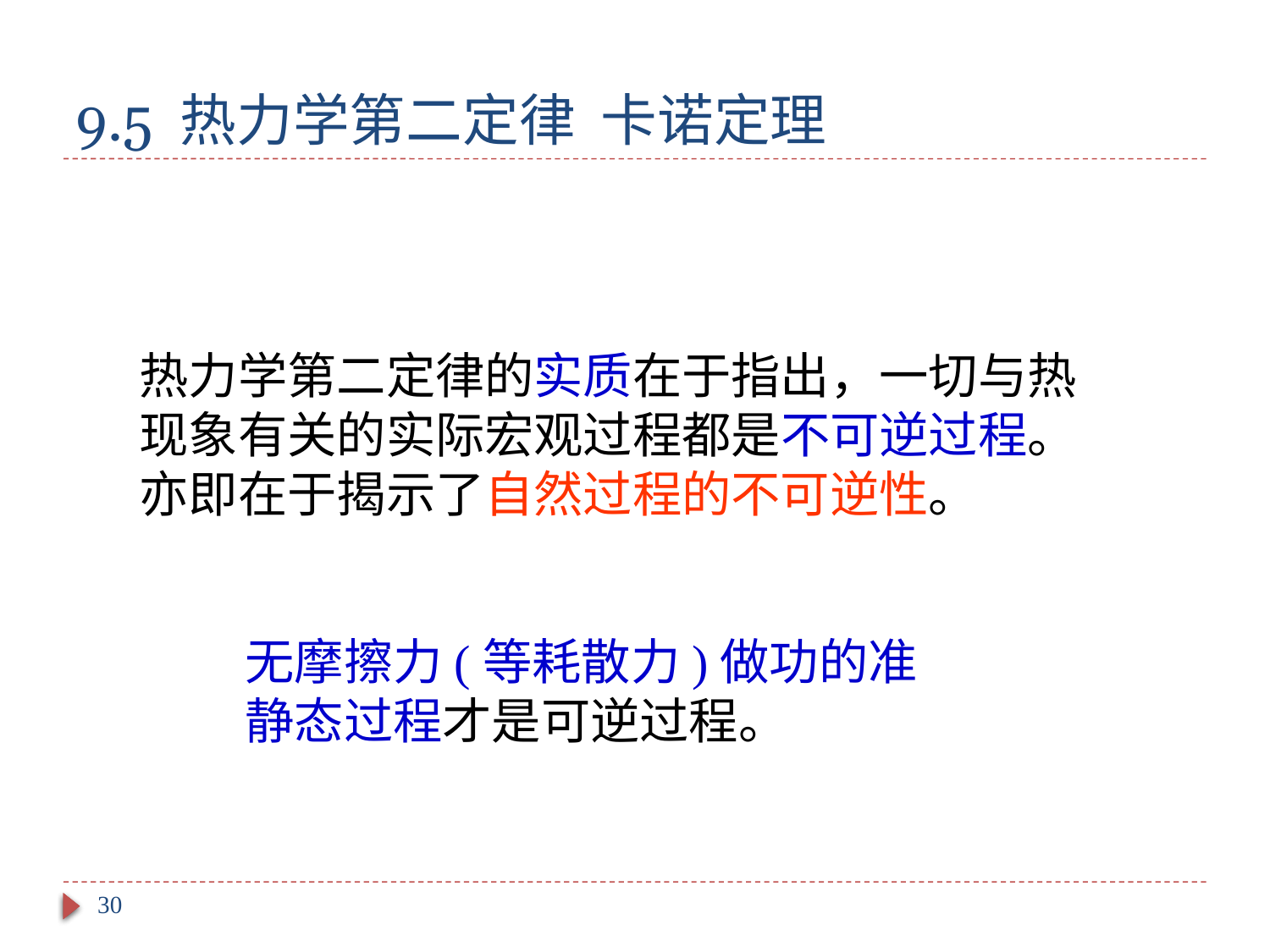

# 9.5 热力学第二定律  卡诺定理
热力学第二定律的实质在于指出，一切与热现象有关的实际宏观过程都是不可逆过程。亦即在于揭示了自然过程的不可逆性。
无摩擦力(等耗散力)做功的准静态过程才是可逆过程。
30